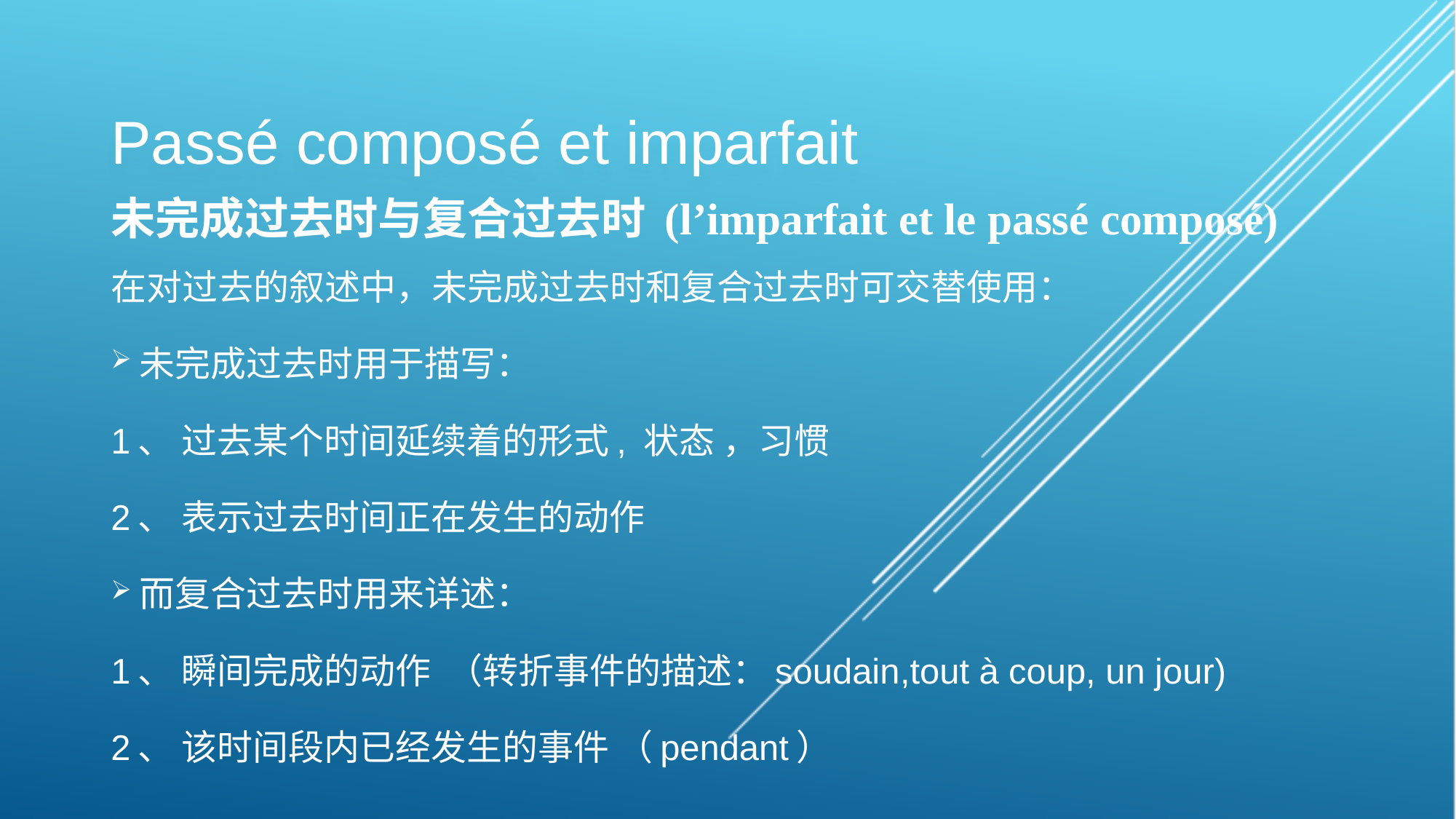

# Passé composé et imparfait
未完成过去时与复合过去时 (l’imparfait et le passé composé)
在对过去的叙述中，未完成过去时和复合过去时可交替使用：
未完成过去时用于描写：
1、 过去某个时间延续着的形式, 状态 ，习惯
2、 表示过去时间正在发生的动作
而复合过去时用来详述：
1、 瞬间完成的动作  （转折事件的描述：soudain,tout à coup, un jour)
2、 该时间段内已经发生的事件 （pendant）